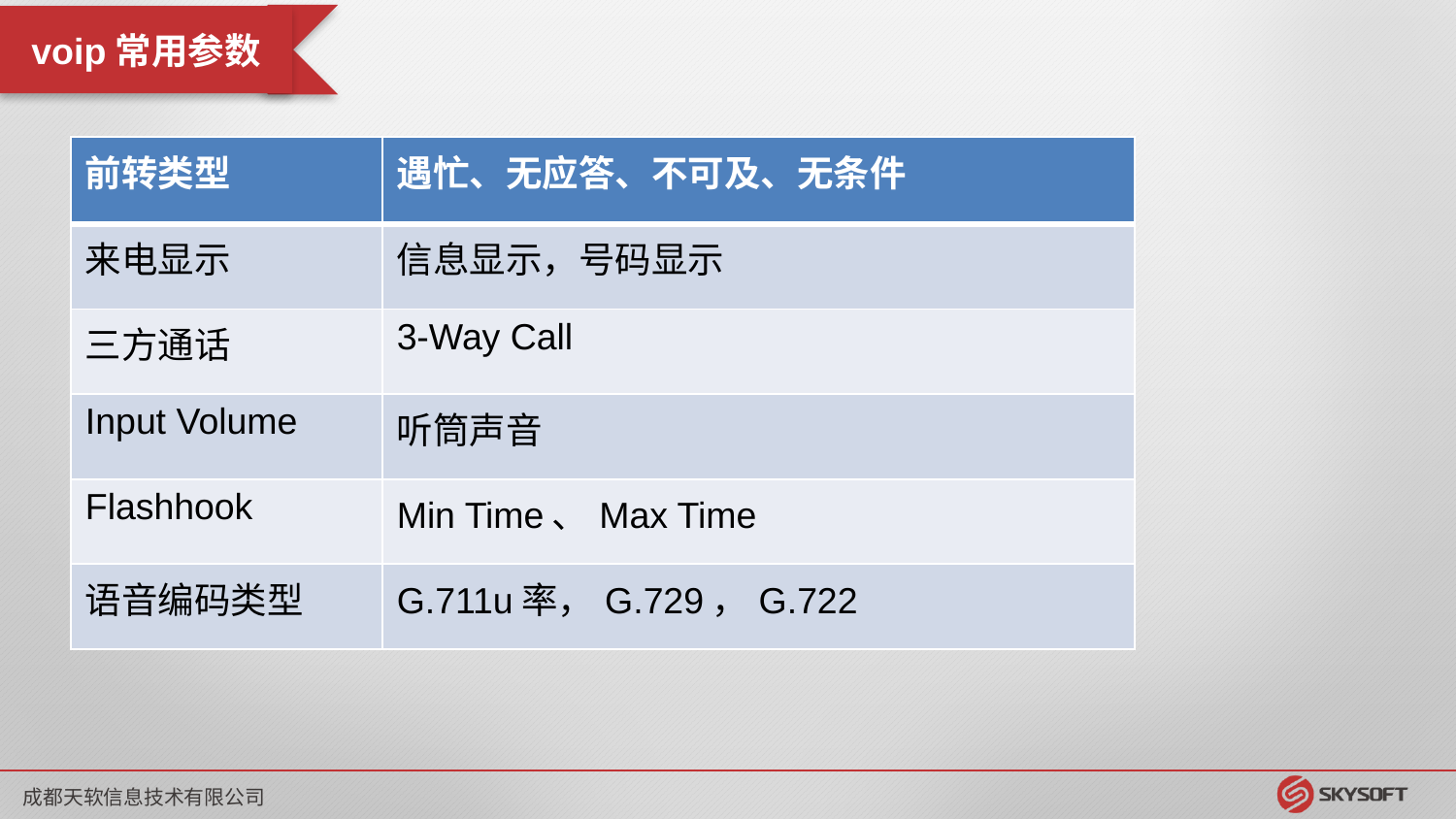

voip常用参数

| 前转类型 | 遇忙、无应答、不可及、无条件 |
| --- | --- |
| 来电显示 | 信息显示，号码显示 |
| 三方通话 | 3-Way Call |
| Input Volume | 听筒声音 |
| Flashhook | Min Time、Max Time |
| 语音编码类型 | G.711u率，G.729，G.722 |

成都天软信息技术有限公司

7